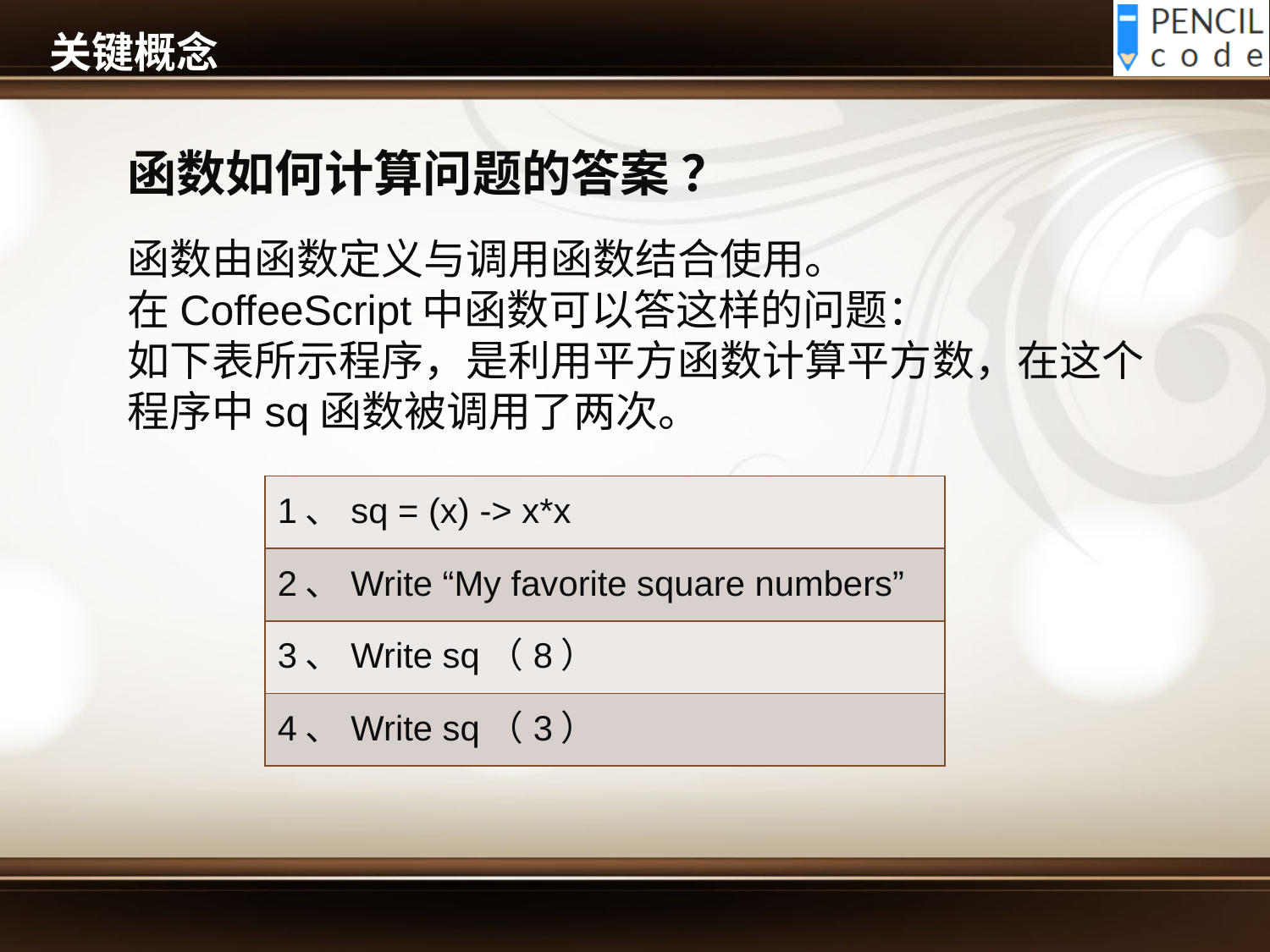

# 关键概念
函数如何计算问题的答案 ？
函数由函数定义与调用函数结合使用。
在CoffeeScript中函数可以答这样的问题：
如下表所示程序，是利用平方函数计算平方数，在这个程序中sq函数被调用了两次。
| 1、sq = (x) -> x\*x |
| --- |
| 2、Write “My favorite square numbers” |
| 3、Write sq（8） |
| 4、Write sq（3） |